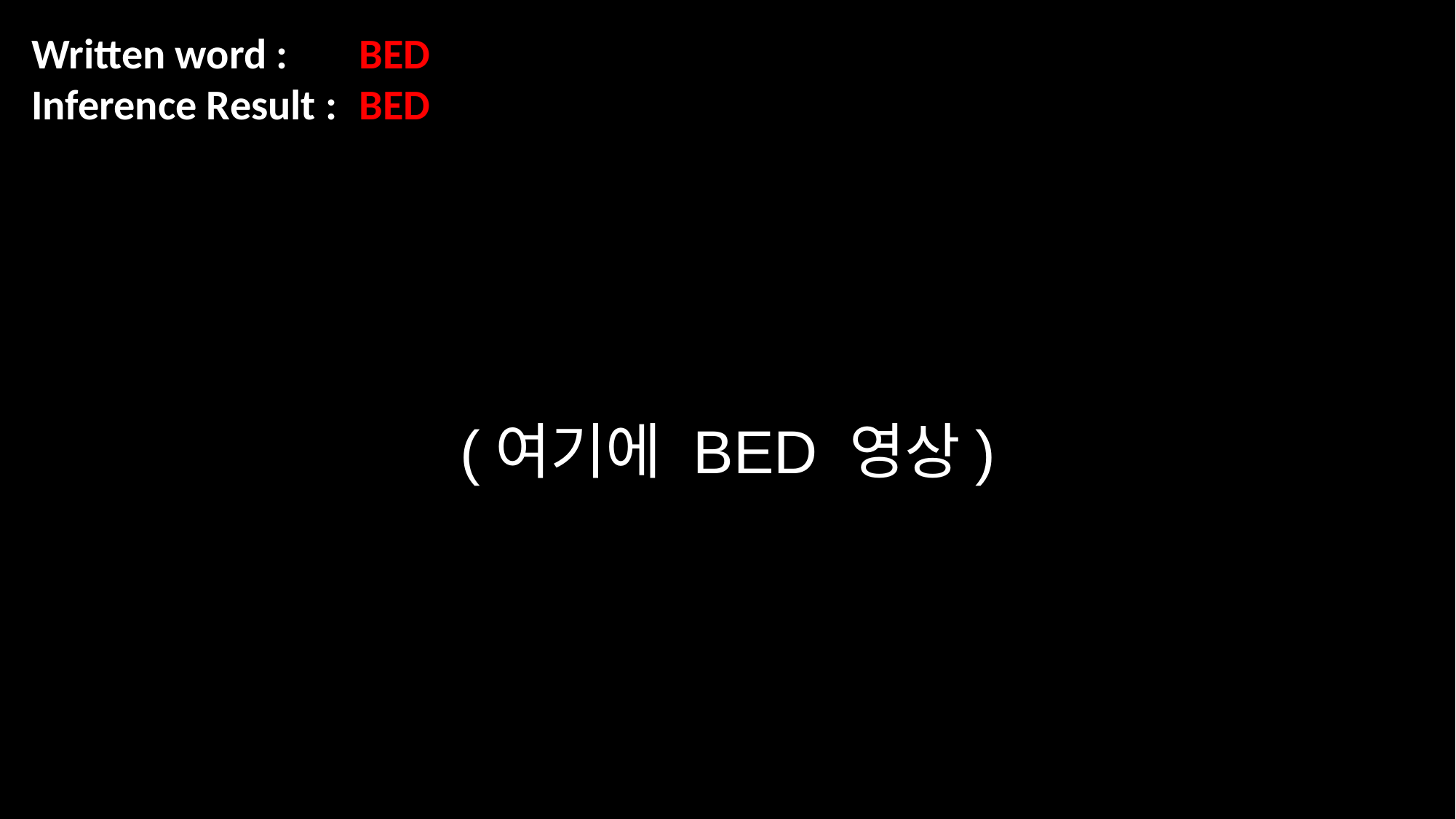

Written word : 	BED
Inference Result : 	BED
(여기에 BED 영상)